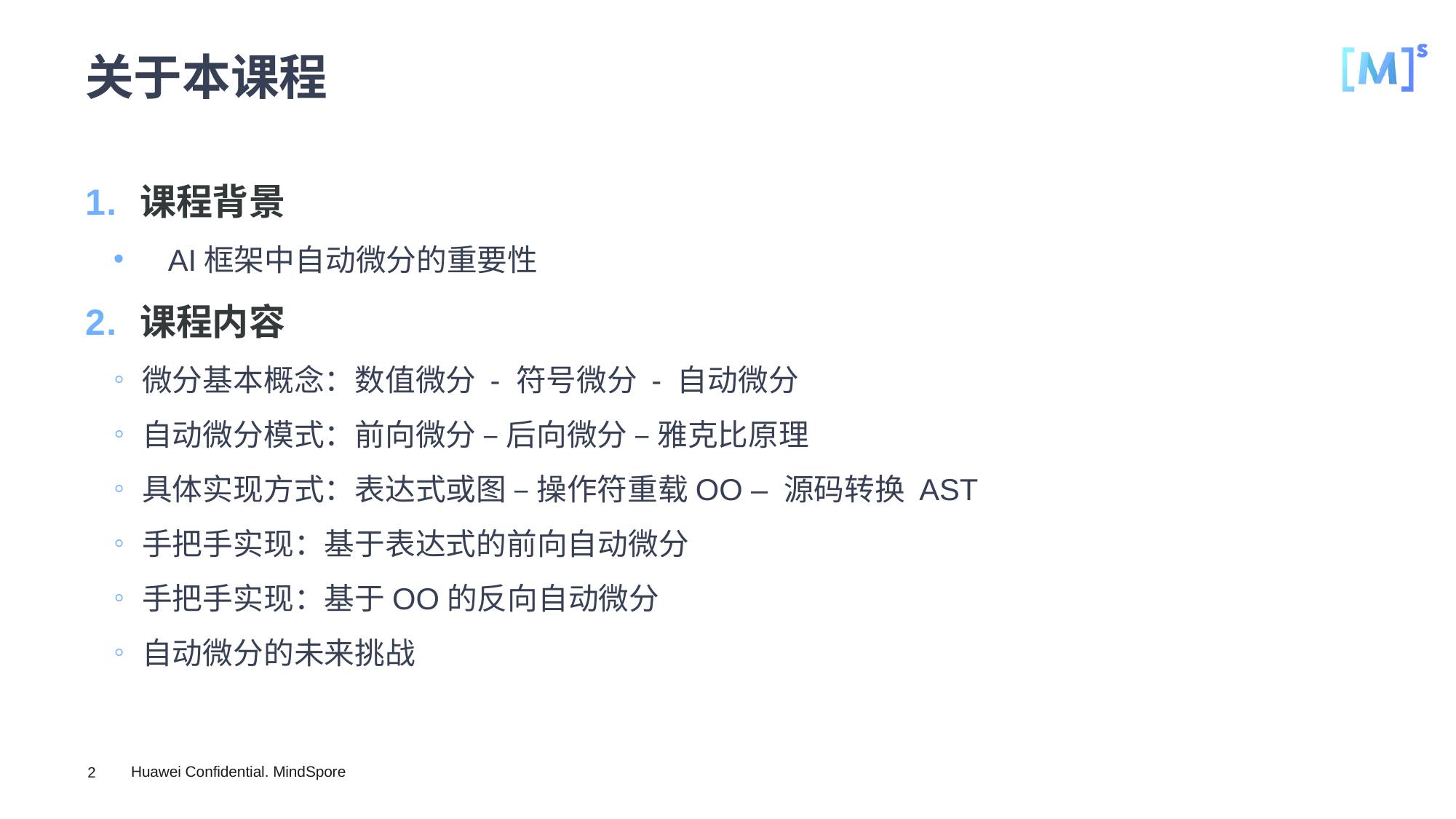

# 关于本课程
课程背景
AI框架中自动微分的重要性
课程内容
微分基本概念：数值微分 - 符号微分 - 自动微分
自动微分模式：前向微分 – 后向微分 – 雅克比原理
具体实现方式：表达式或图 – 操作符重载OO – 源码转换 AST
手把手实现：基于表达式的前向自动微分
手把手实现：基于OO的反向自动微分
自动微分的未来挑战